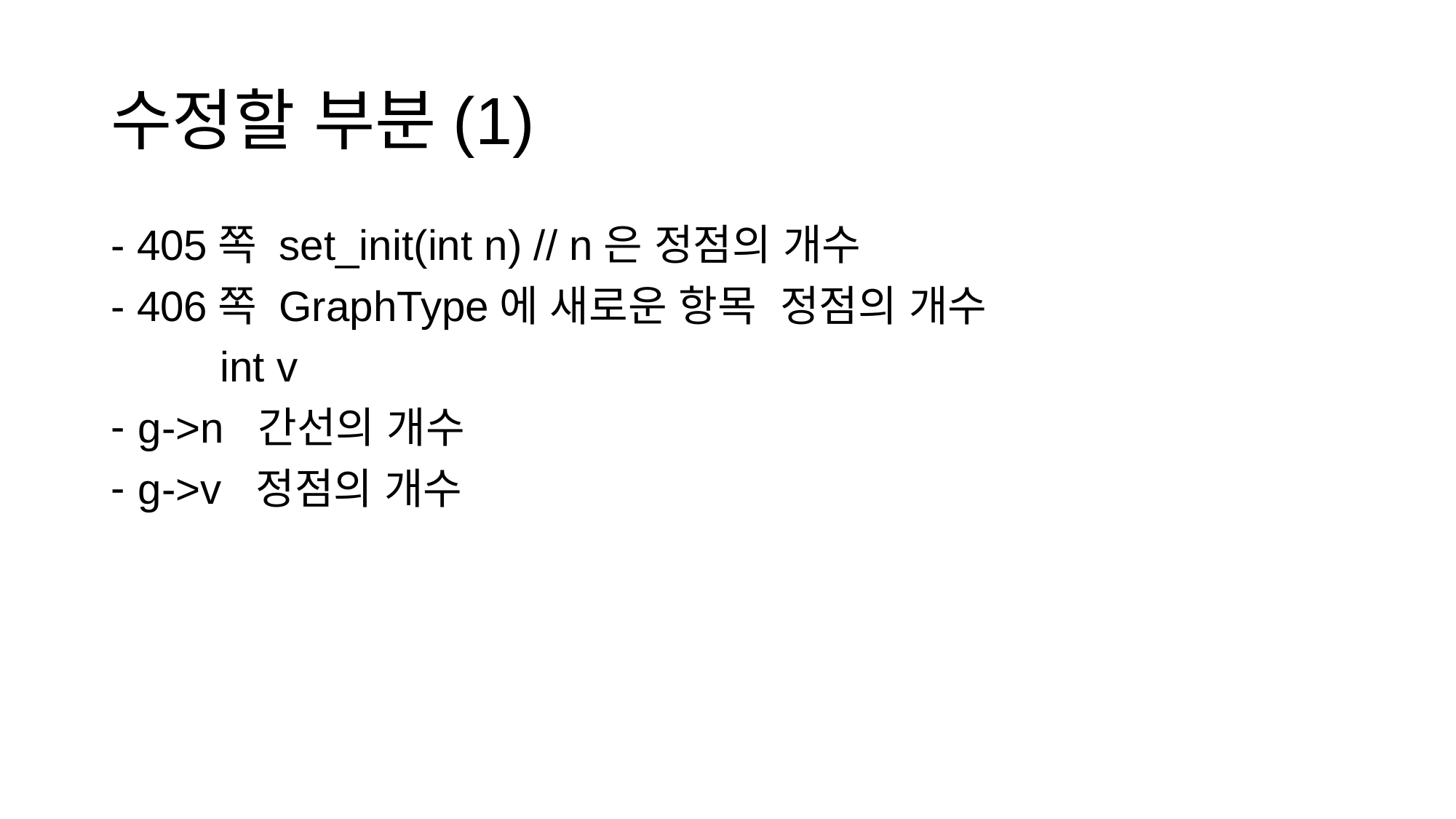

# 수정할 부분(1)
- 405쪽 set_init(int n) // n은 정점의 개수
- 406쪽 GraphType에 새로운 항목  정점의 개수
	int v
g->n  간선의 개수
g->v  정점의 개수